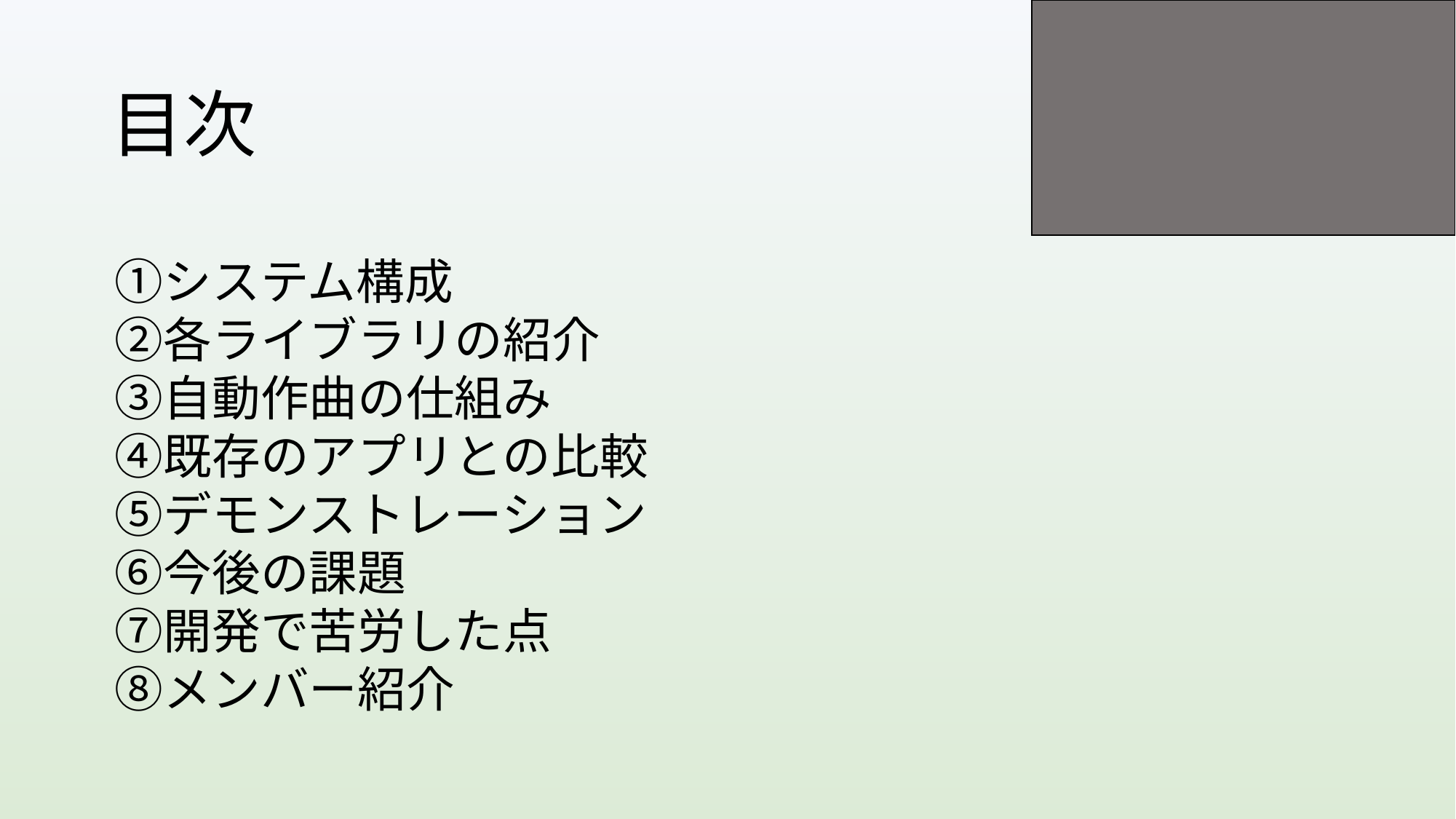

# 目次
システム構成
各ライブラリの紹介
自動作曲の仕組み
既存のアプリとの比較
デモンストレーション
今後の課題
開発で苦労した点
メンバー紹介